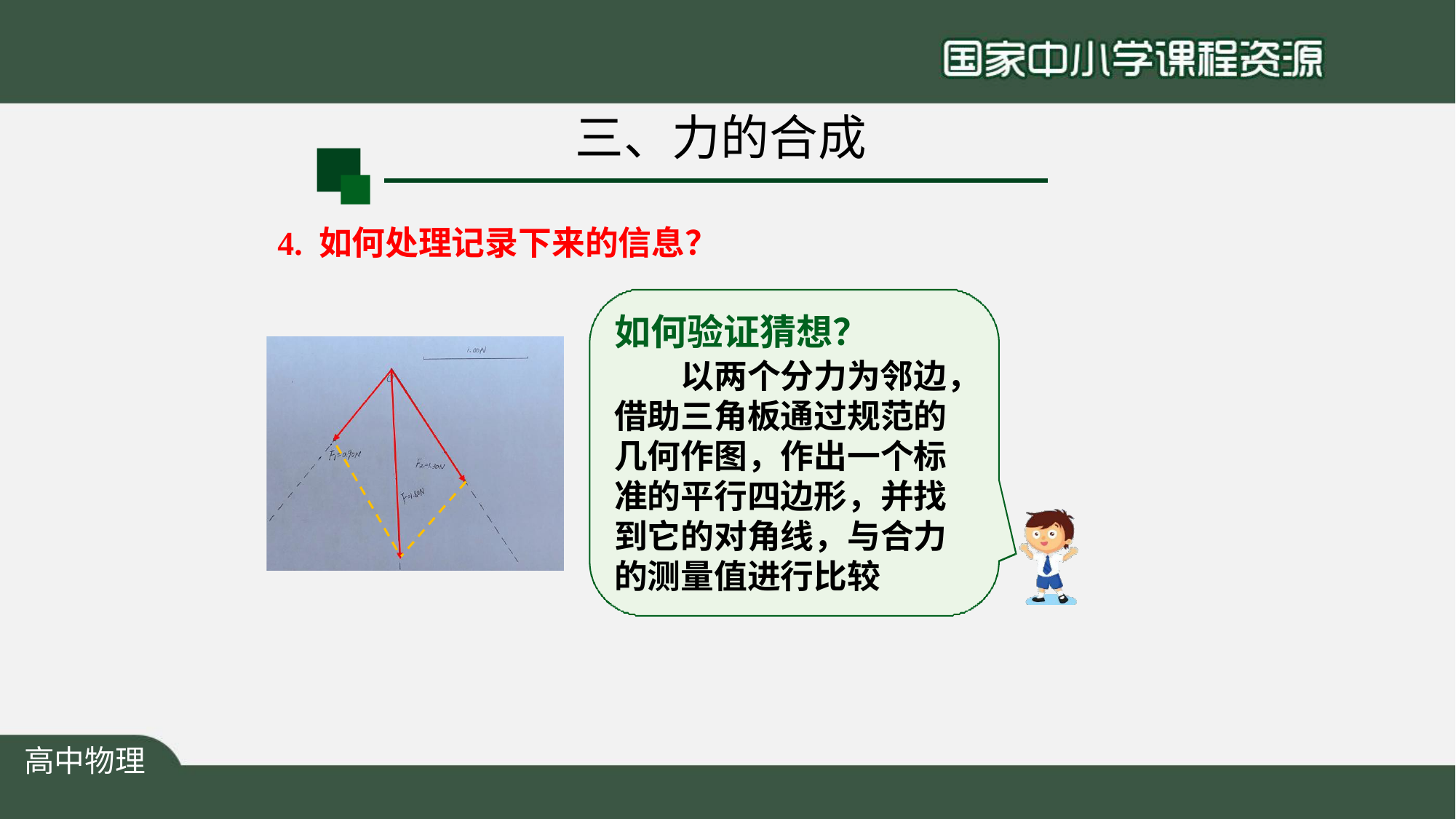

# 三、力的合成

4. 如何处理记录下来的信息？

如何验证猜想？
以两个分力为邻边， 借助三角板通过规范的 几何作图，作出一个标 准的平行四边形，并找 到它的对角线，与合力 的测量值进行比较

高中物理